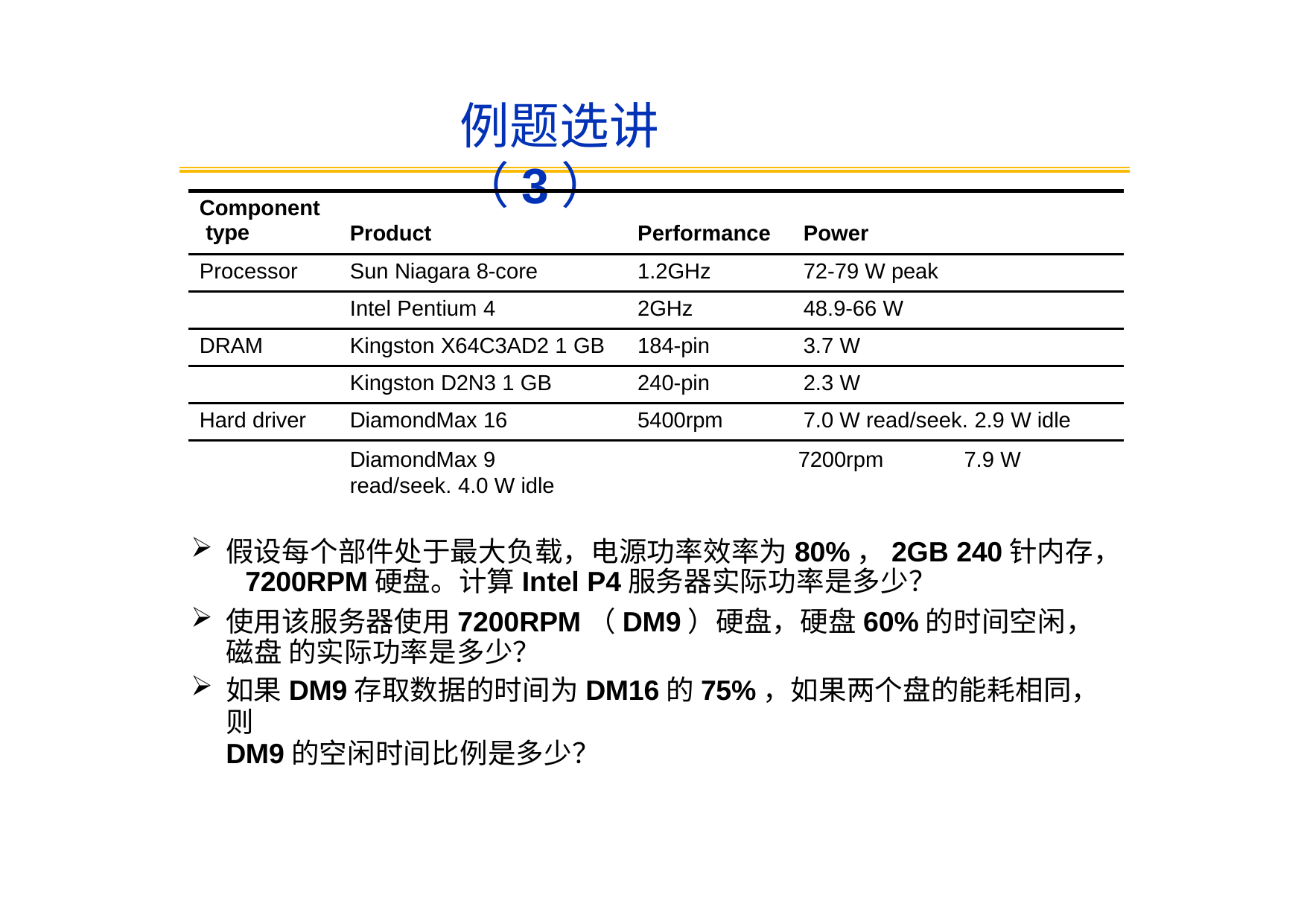

# 例题选讲（3）
| Component type | Product | Performance | Power |
| --- | --- | --- | --- |
| Processor | Sun Niagara 8-core | 1.2GHz | 72-79 W peak |
|  | Intel Pentium 4 | 2GHz | 48.9-66 W |
| DRAM | Kingston X64C3AD2 1 GB | 184-pin | 3.7 W |
|  | Kingston D2N3 1 GB | 240-pin | 2.3 W |
| Hard driver | DiamondMax 16 | 5400rpm | 7.0 W read/seek. 2.9 W idle |
DiamondMax 9	7200rpm	7.9 W read/seek. 4.0 W idle

假设每个部件处于最大负载，电源功率效率为80%，2GB 240针内存，  7200RPM硬盘。计算Intel P4服务器实际功率是多少？
使用该服务器使用7200RPM（DM9）硬盘，硬盘60%的时间空闲，磁盘 的实际功率是多少？
如果DM9存取数据的时间为DM16的75%，如果两个盘的能耗相同，则
DM9的空闲时间比例是多少？